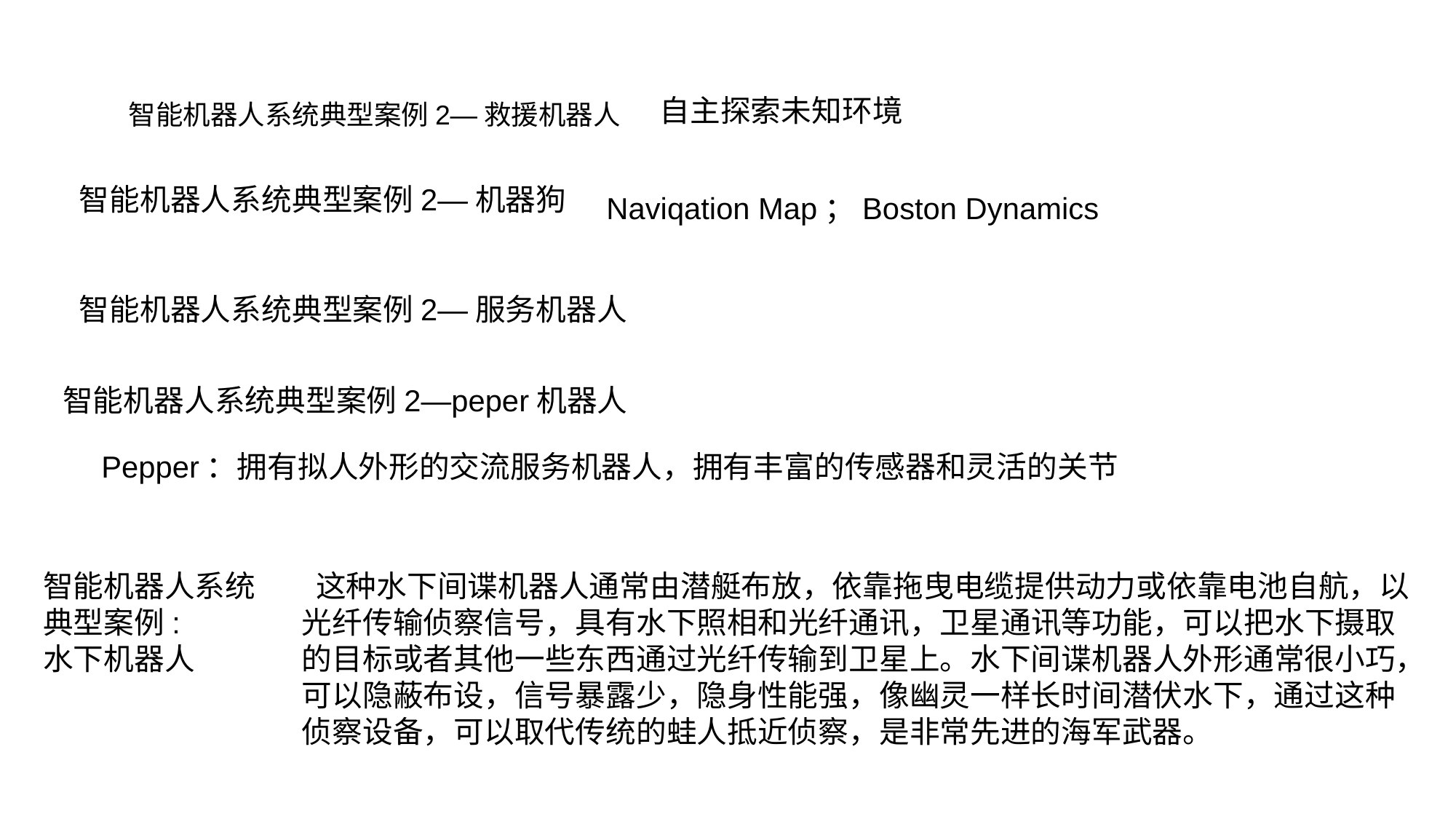

自主探索未知环境
智能机器人系统典型案例2—救援机器人

智能机器人系统典型案例2—机器狗

Naviqation Map；Boston Dynamics
智能机器人系统典型案例2—服务机器人

智能机器人系统典型案例2—peper机器人

Pepper：拥有拟人外形的交流服务机器人，拥有丰富的传感器和灵活的关节

智能机器人系统典型案例:
水下机器人
 这种水下间谍机器人通常由潜艇布放，依靠拖曳电缆提供动力或依靠电池自航，以光纤传输侦察信号，具有水下照相和光纤通讯，卫星通讯等功能，可以把水下摄取的目标或者其他一些东西通过光纤传输到卫星上。水下间谍机器人外形通常很小巧，可以隐蔽布设，信号暴露少，隐身性能强，像幽灵一样长时间潜伏水下，通过这种侦察设备，可以取代传统的蛙人抵近侦察，是非常先进的海军武器。